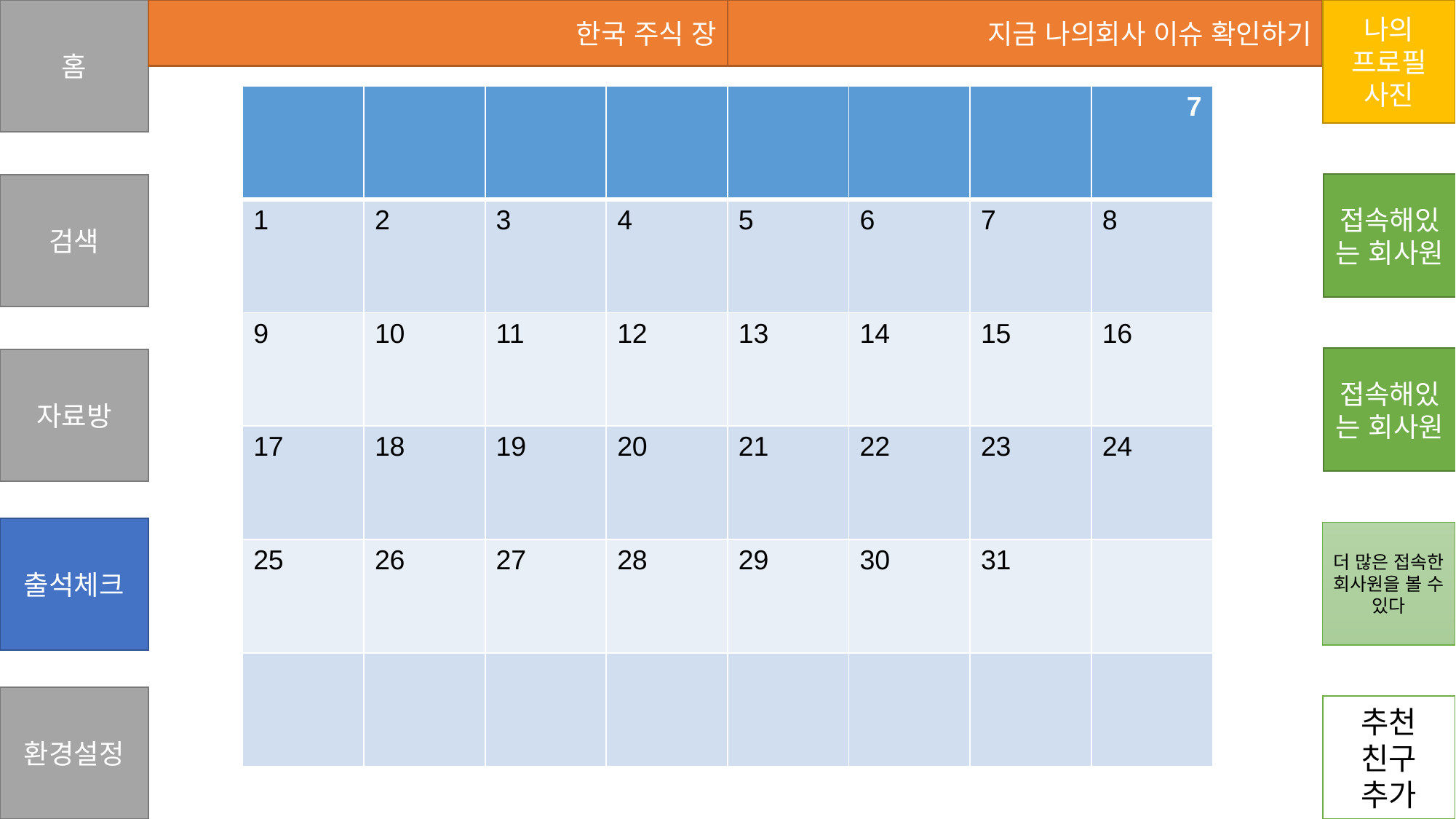

홈
한국 주식 장
지금 나의회사 이슈 확인하기
나의 프로필 사진
|  |  |  |  |  |  |  | 7 |
| --- | --- | --- | --- | --- | --- | --- | --- |
| 1 | 2 | 3 | 4 | 5 | 6 | 7 | 8 |
| 9 | 10 | 11 | 12 | 13 | 14 | 15 | 16 |
| 17 | 18 | 19 | 20 | 21 | 22 | 23 | 24 |
| 25 | 26 | 27 | 28 | 29 | 30 | 31 |  |
|  |  |  |  |  |  |  |  |
접속해있는 회사원
검색
접속해있는 회사원
자료방
출석체크
더 많은 접속한 회사원을 볼 수 있다
환경설정
추천 친구 추가